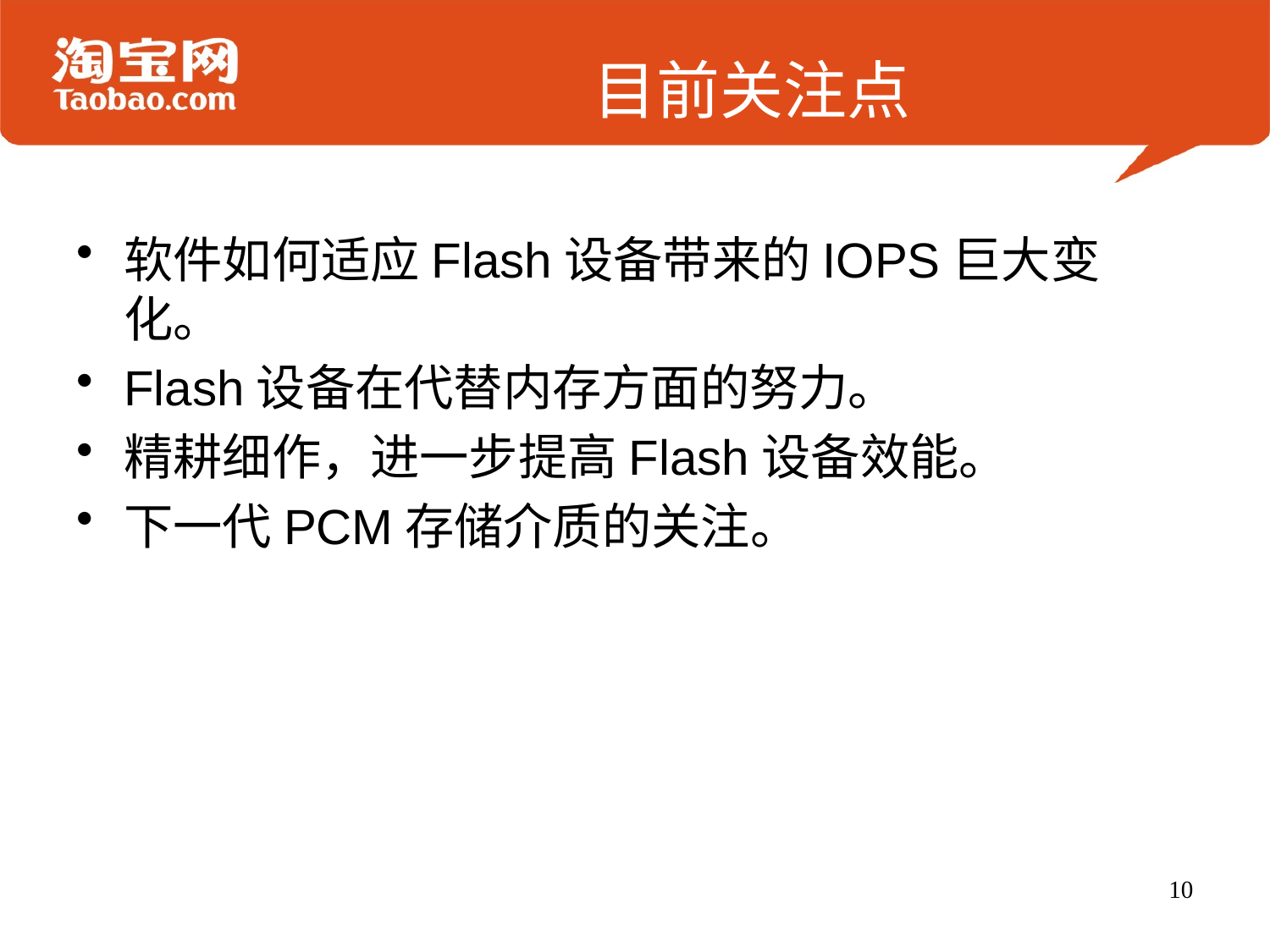

# 目前关注点
软件如何适应Flash设备带来的IOPS巨大变化。
Flash设备在代替内存方面的努力。
精耕细作，进一步提高Flash设备效能。
下一代PCM存储介质的关注。
10